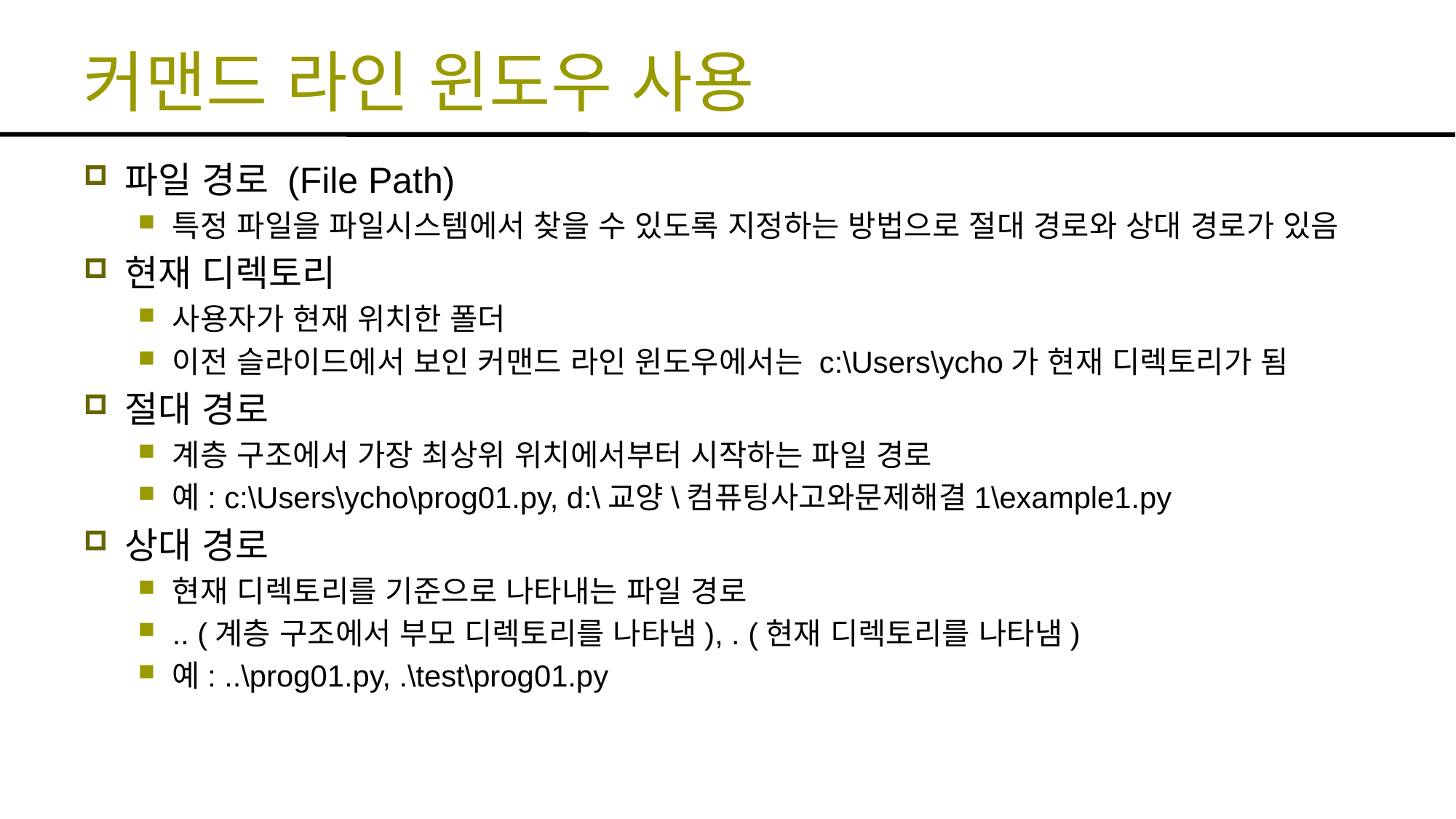

# 커맨드 라인 윈도우 사용
파일 경로 (File Path)
특정 파일을 파일시스템에서 찾을 수 있도록 지정하는 방법으로 절대 경로와 상대 경로가 있음
현재 디렉토리
사용자가 현재 위치한 폴더
이전 슬라이드에서 보인 커맨드 라인 윈도우에서는 c:\Users\ycho가 현재 디렉토리가 됨
절대 경로
계층 구조에서 가장 최상위 위치에서부터 시작하는 파일 경로
예: c:\Users\ycho\prog01.py, d:\교양\컴퓨팅사고와문제해결1\example1.py
상대 경로
현재 디렉토리를 기준으로 나타내는 파일 경로
.. (계층 구조에서 부모 디렉토리를 나타냄), . (현재 디렉토리를 나타냄)
예: ..\prog01.py, .\test\prog01.py